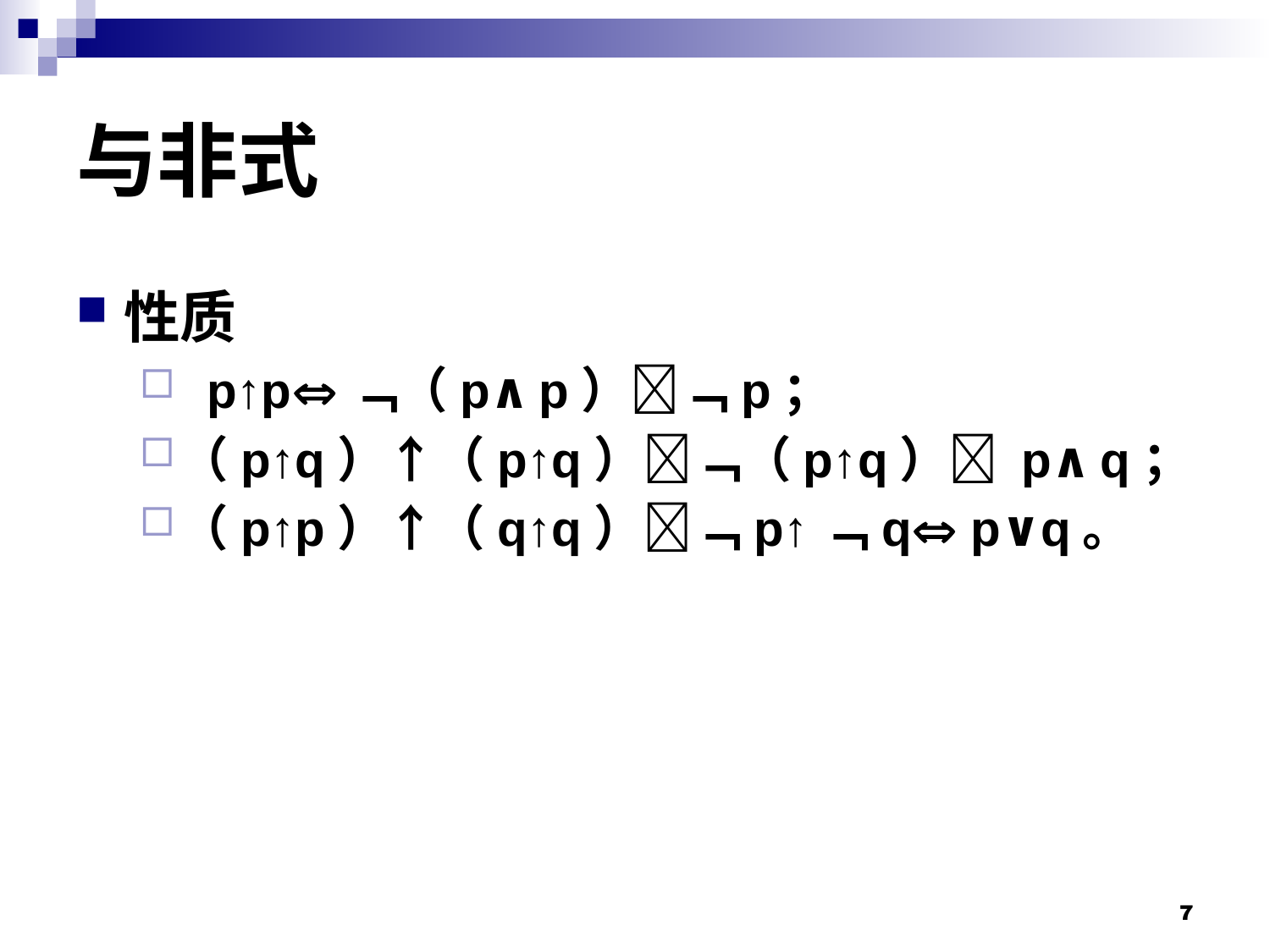

# 与非式
性质
  p↑p⇔﹁（p∧p）⇔﹁p；
（p↑q）↑（p↑q）⇔﹁（p↑q）⇔ p∧q；
（p↑p）↑（q↑q）⇔﹁p↑﹁q⇔ p∨q。

7